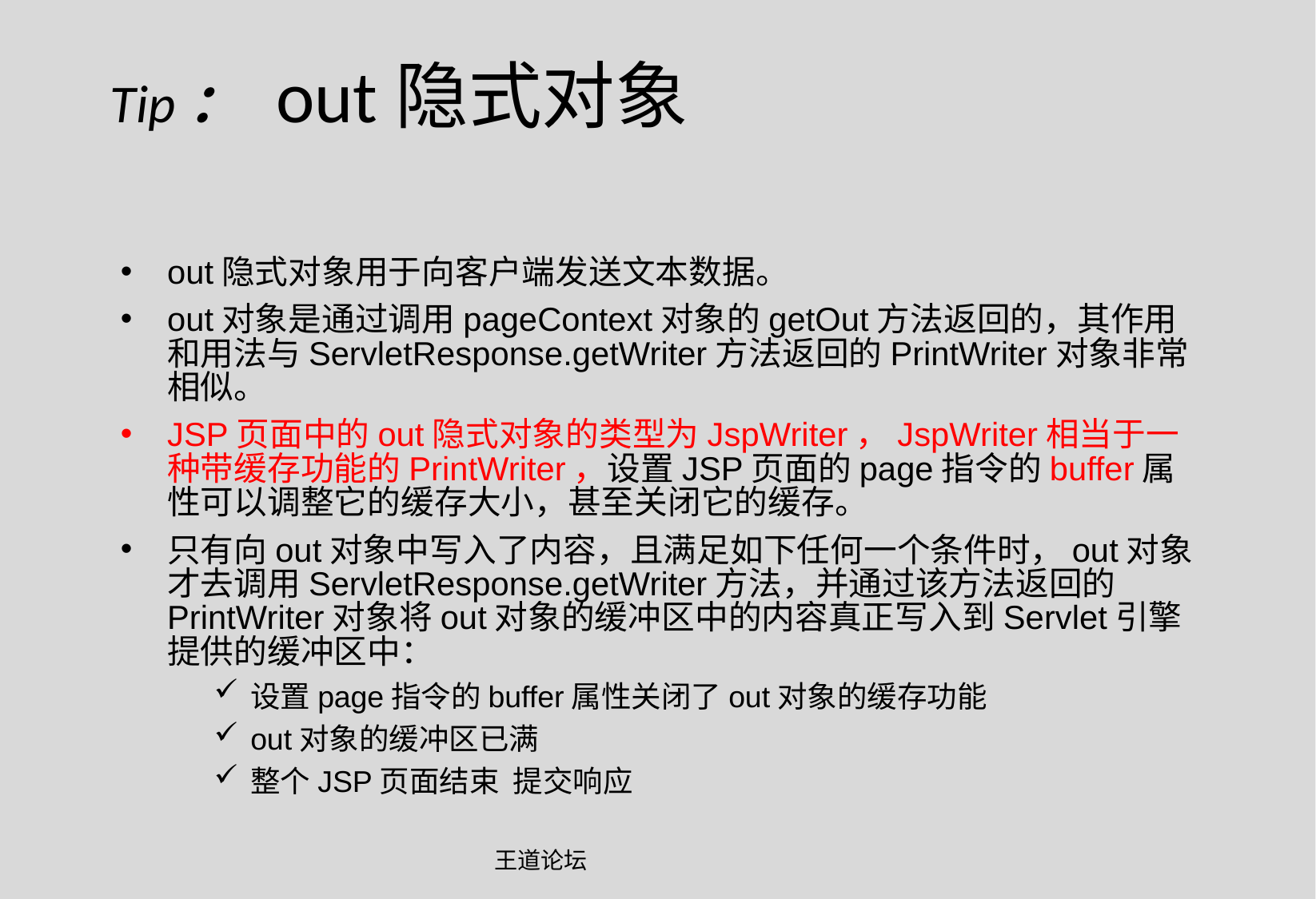

Tip： out隐式对象
out隐式对象用于向客户端发送文本数据。
out对象是通过调用pageContext对象的getOut方法返回的，其作用和用法与ServletResponse.getWriter方法返回的PrintWriter对象非常相似。
JSP页面中的out隐式对象的类型为JspWriter，JspWriter相当于一种带缓存功能的PrintWriter，设置JSP页面的page指令的buffer属性可以调整它的缓存大小，甚至关闭它的缓存。
只有向out对象中写入了内容，且满足如下任何一个条件时，out对象才去调用ServletResponse.getWriter方法，并通过该方法返回的PrintWriter对象将out对象的缓冲区中的内容真正写入到Servlet引擎提供的缓冲区中：
设置page指令的buffer属性关闭了out对象的缓存功能
out对象的缓冲区已满
整个JSP页面结束  提交响应
王道论坛